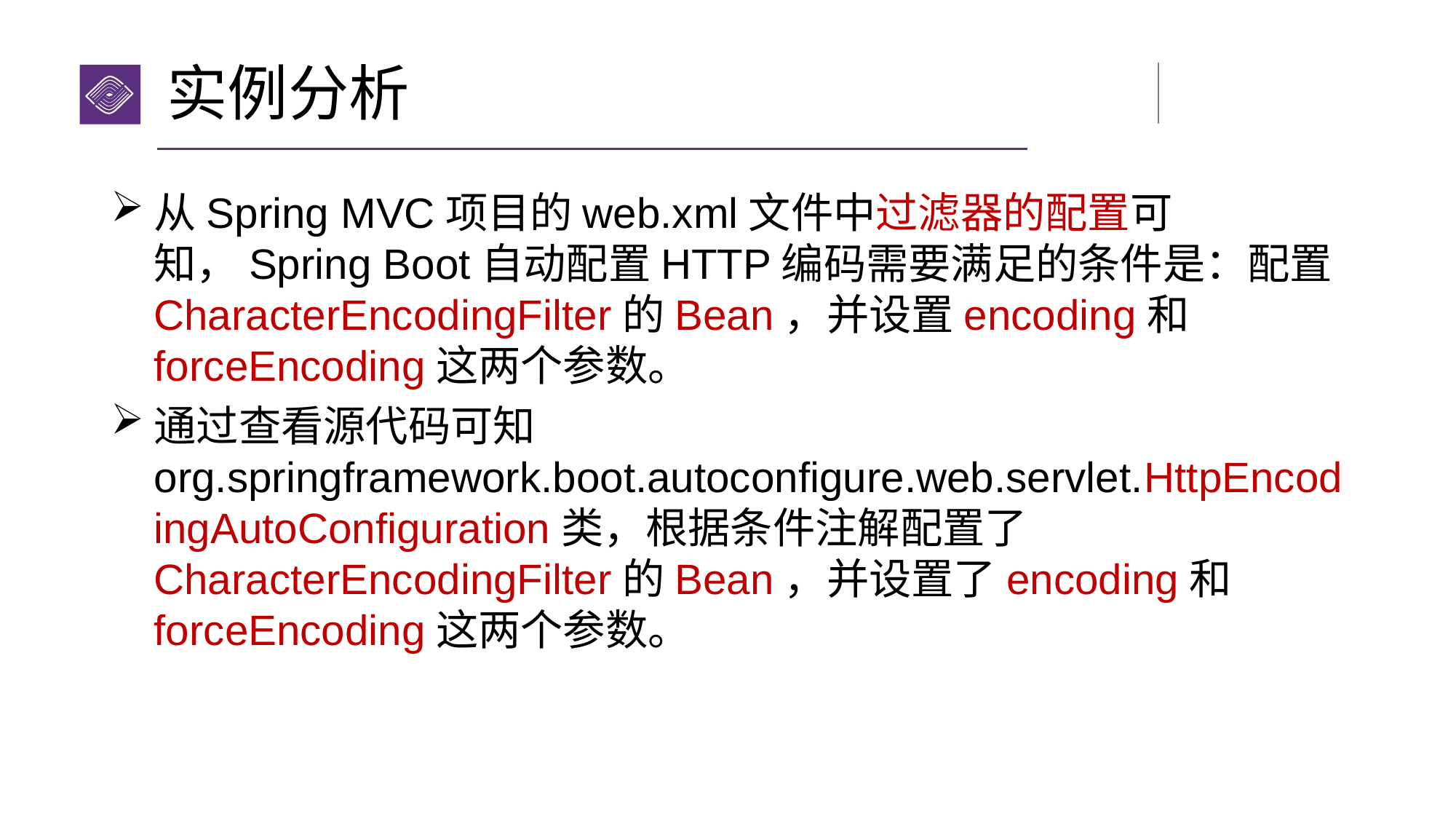

# 实例分析
从Spring MVC项目的web.xml文件中过滤器的配置可知，Spring Boot自动配置HTTP编码需要满足的条件是：配置CharacterEncodingFilter的Bean，并设置encoding和forceEncoding这两个参数。
通过查看源代码可知org.springframework.boot.autoconfigure.web.servlet.HttpEncodingAutoConfiguration类，根据条件注解配置了CharacterEncodingFilter的Bean，并设置了encoding和forceEncoding这两个参数。

43